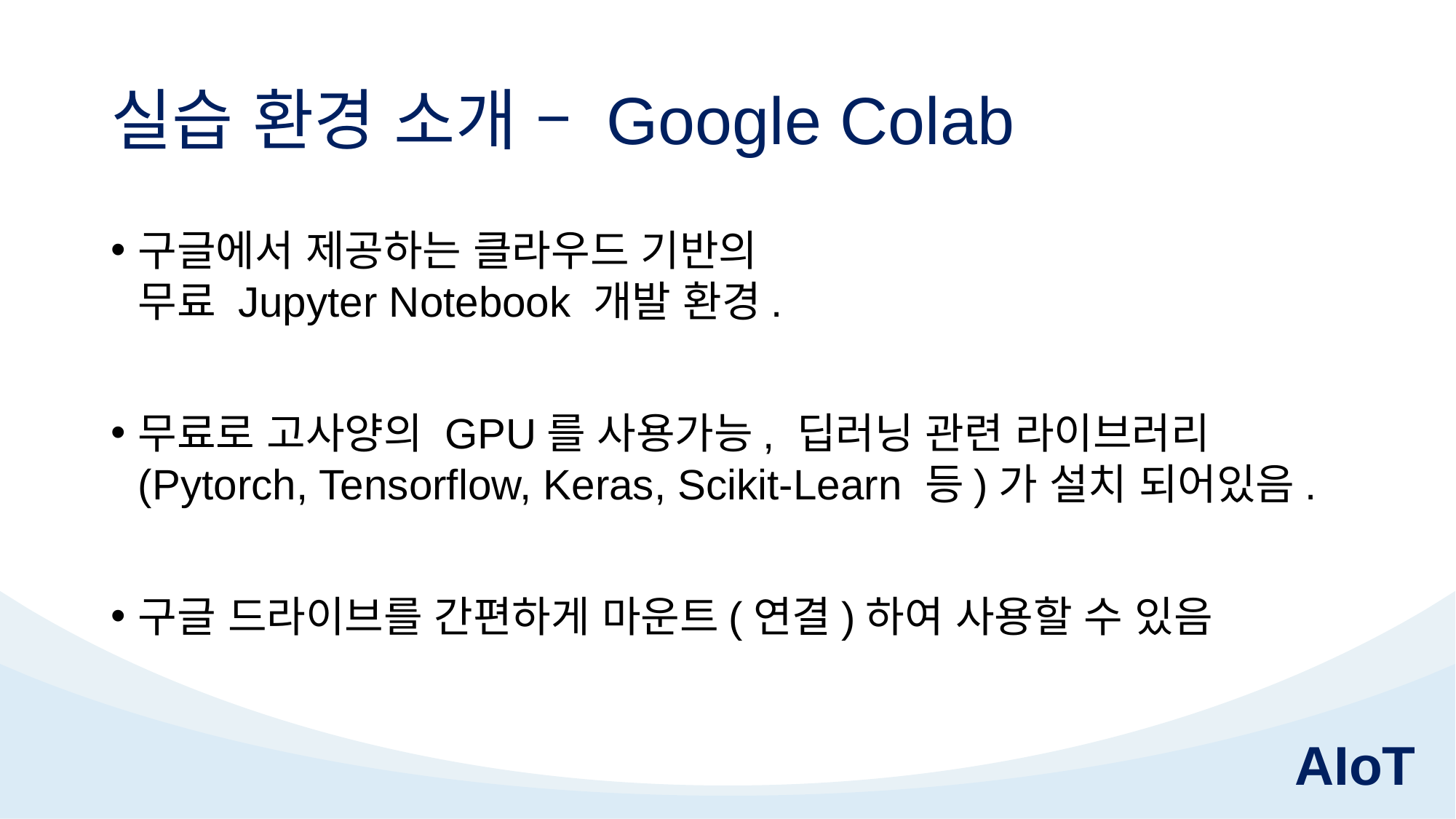

# 실습 환경 소개 – Google Colab
구글에서 제공하는 클라우드 기반의
무료 Jupyter Notebook 개발 환경.

무료로 고사양의 GPU를 사용가능, 딥러닝 관련 라이브러리 (Pytorch, Tensorflow, Keras, Scikit-Learn 등)가 설치 되어있음.

구글 드라이브를 간편하게 마운트(연결)하여 사용할 수 있음